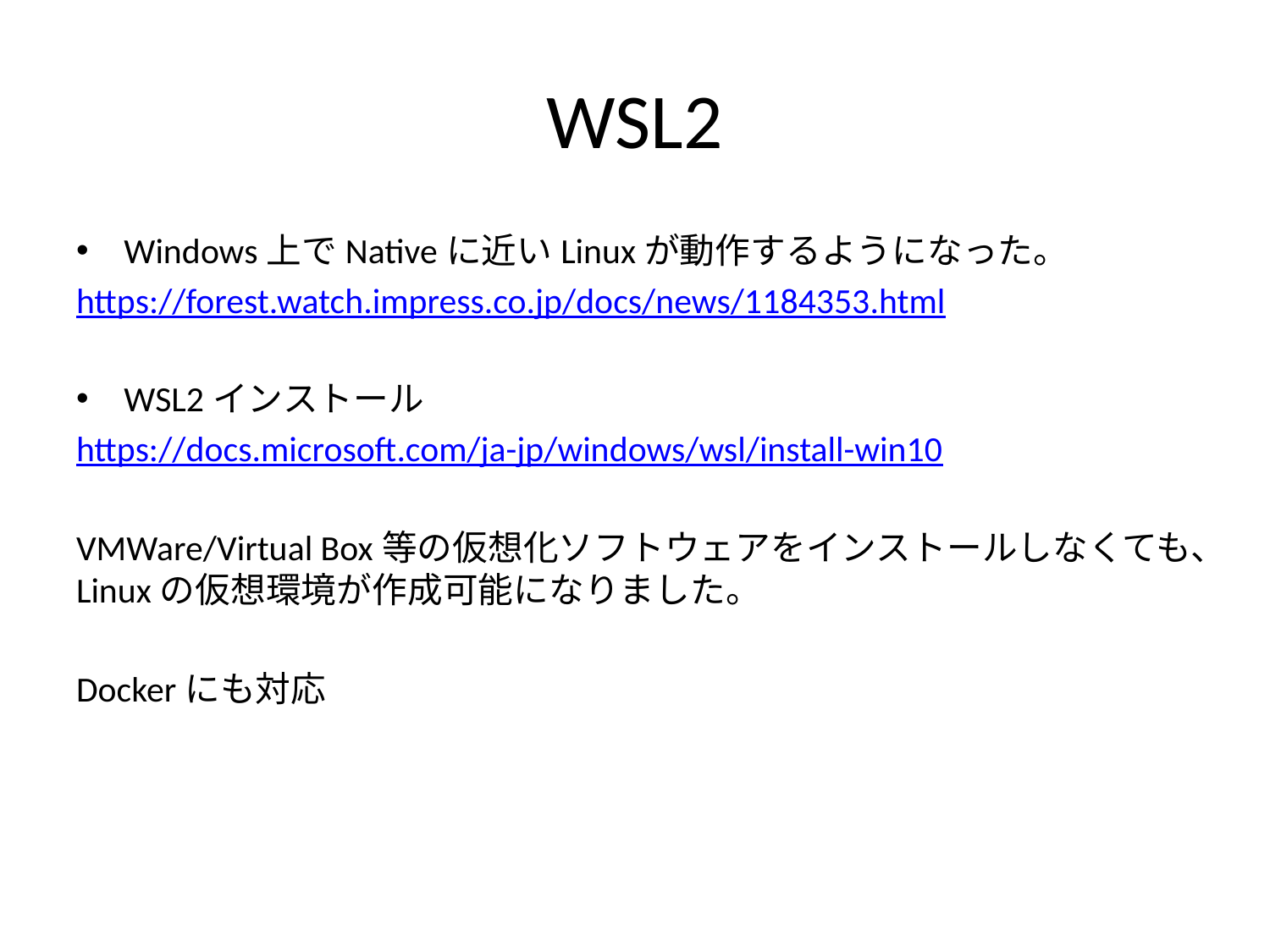

# WSL2
Windows上でNativeに近いLinuxが動作するようになった。
https://forest.watch.impress.co.jp/docs/news/1184353.html

WSL2インストール
https://docs.microsoft.com/ja-jp/windows/wsl/install-win10

VMWare/Virtual Box等の仮想化ソフトウェアをインストールしなくても、Linuxの仮想環境が作成可能になりました。

Dockerにも対応